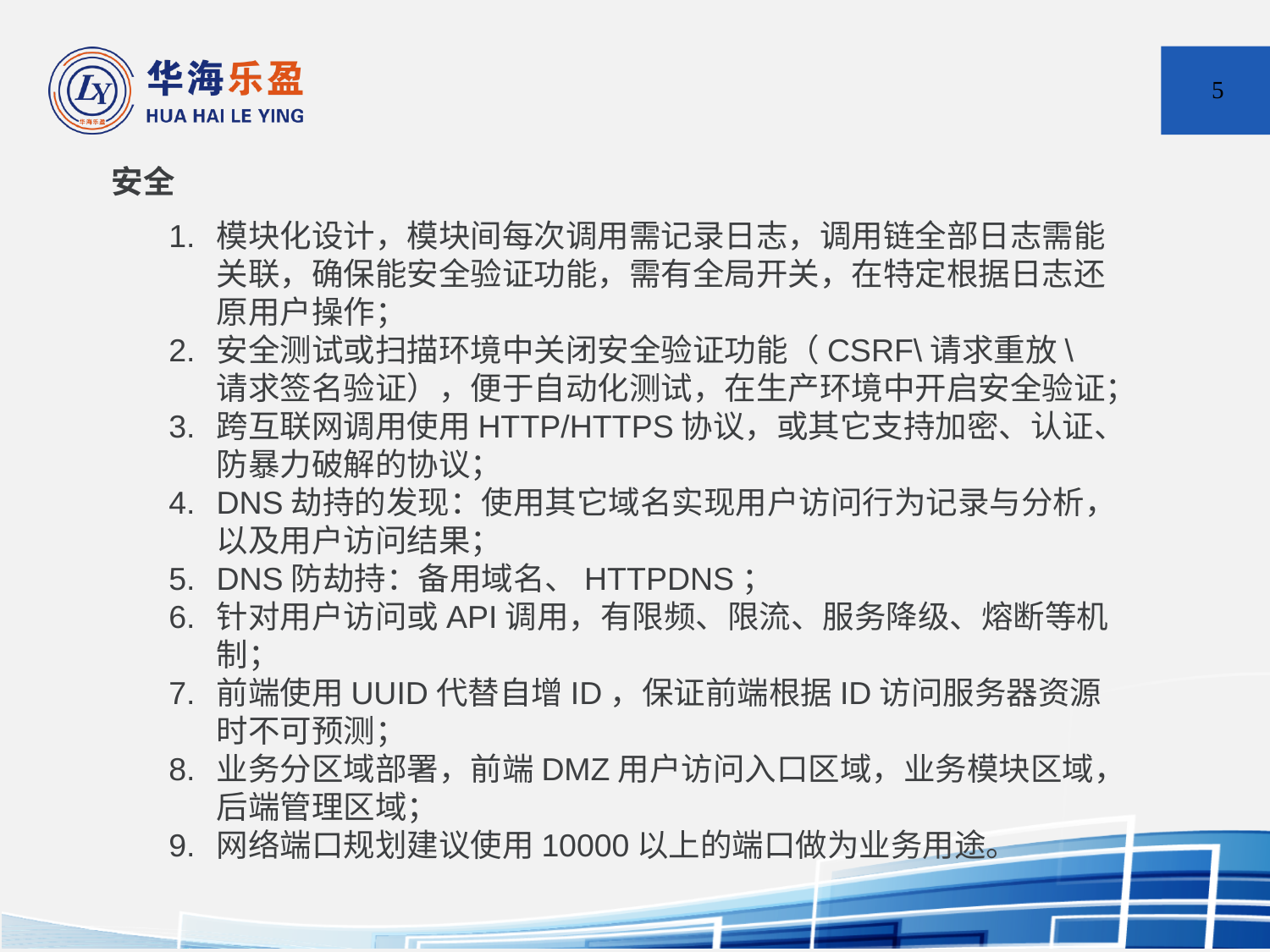

5
安全
模块化设计，模块间每次调用需记录日志，调用链全部日志需能关联，确保能安全验证功能，需有全局开关，在特定根据日志还原用户操作；
安全测试或扫描环境中关闭安全验证功能（CSRF\请求重放\请求签名验证），便于自动化测试，在生产环境中开启安全验证；
跨互联网调用使用HTTP/HTTPS协议，或其它支持加密、认证、防暴力破解的协议；
DNS劫持的发现：使用其它域名实现用户访问行为记录与分析，以及用户访问结果；
DNS防劫持：备用域名、HTTPDNS；
针对用户访问或API调用，有限频、限流、服务降级、熔断等机制；
前端使用UUID代替自增ID，保证前端根据ID访问服务器资源时不可预测；
业务分区域部署，前端DMZ用户访问入口区域，业务模块区域，后端管理区域；
网络端口规划建议使用10000以上的端口做为业务用途。